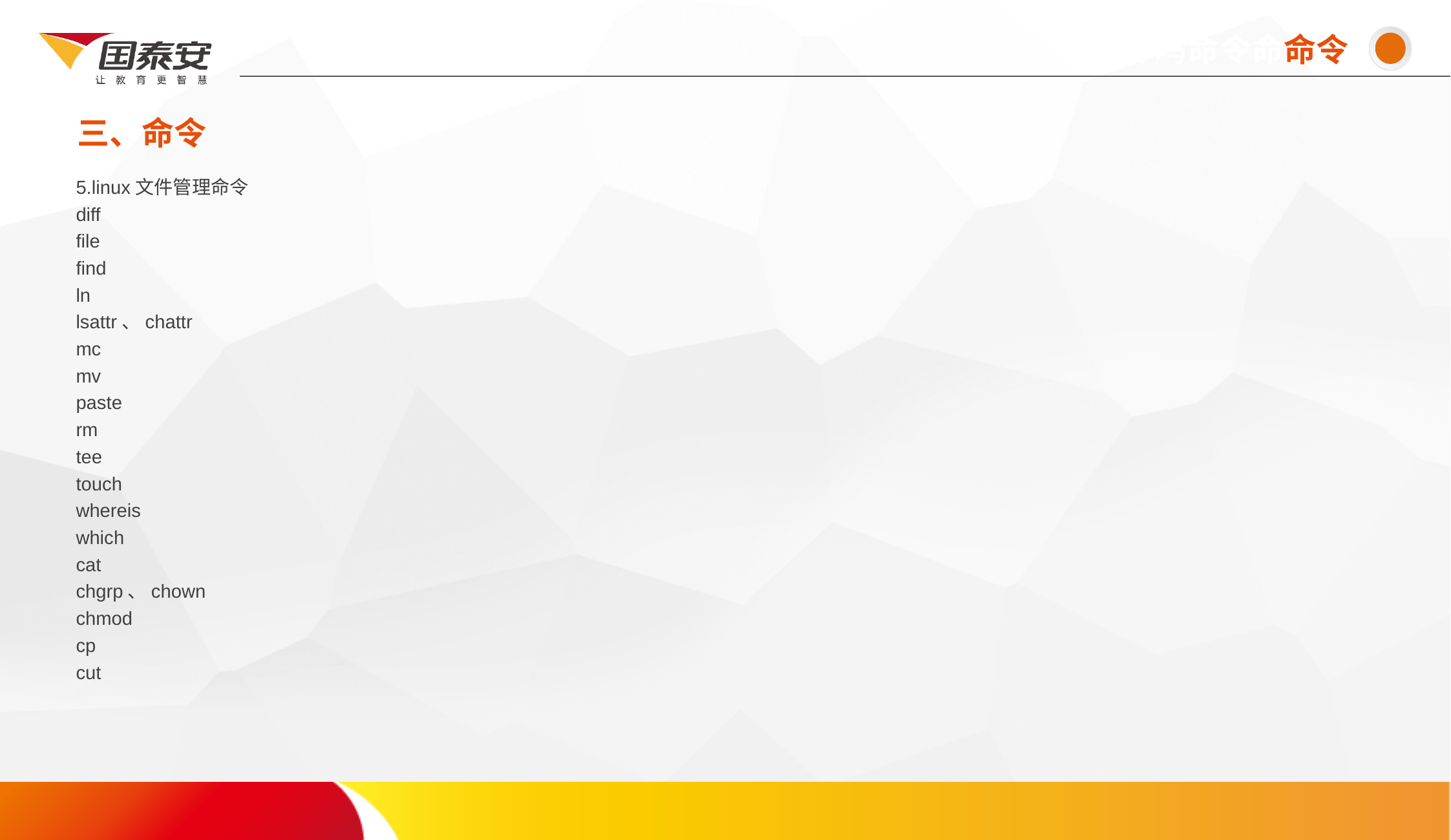

命令吗命令命命令
三、命令

# 5.linux文件管理命令 diff file find ln lsattr、chattr mc mv paste rm tee touch whereis which cat chgrp、chown chmod cp cut